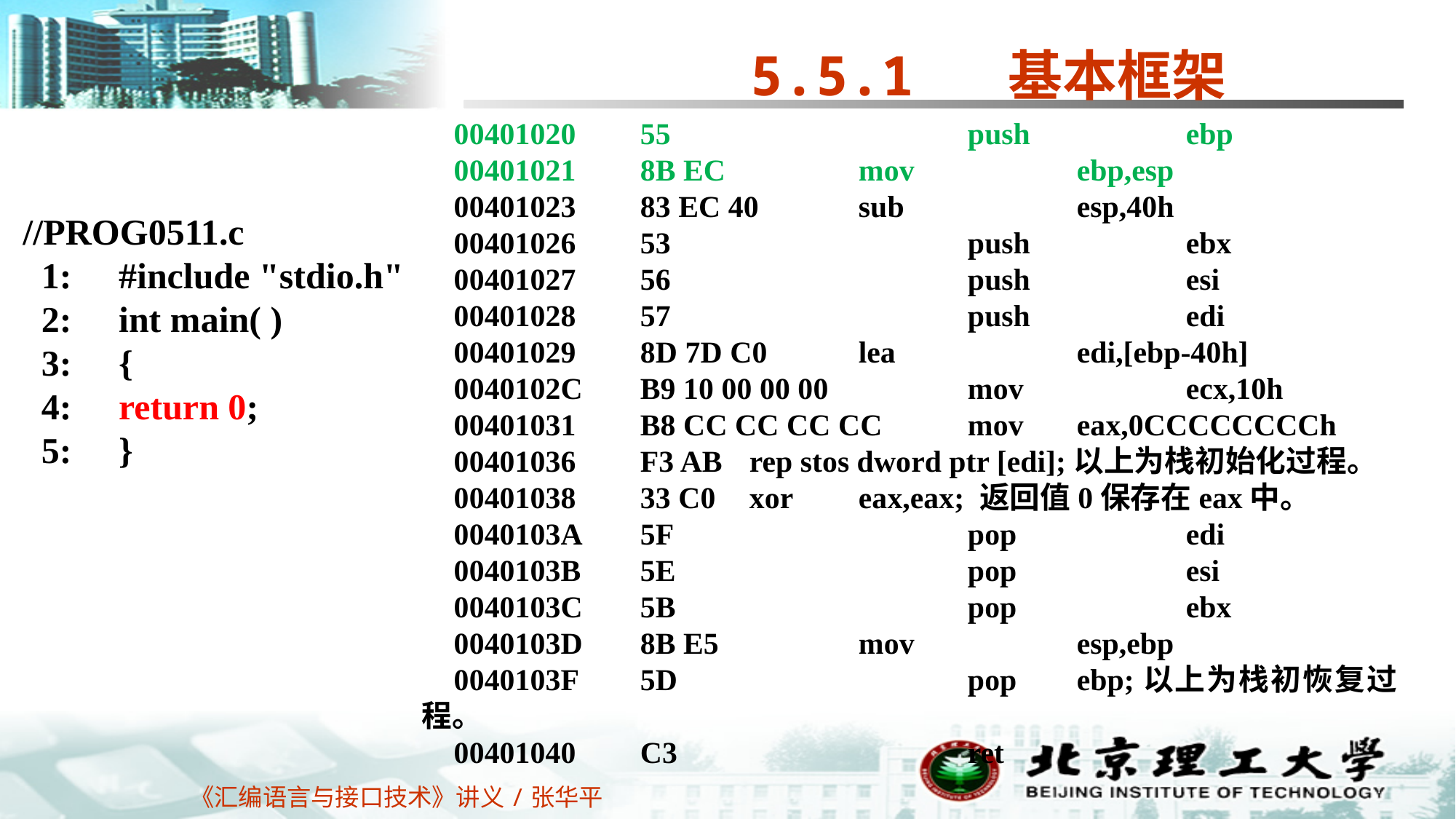

5.5.1   基本框架
00401020	55			push		ebp
00401021	8B EC		mov		ebp,esp
00401023	83 EC 40	sub		esp,40h
00401026	53			push		ebx
00401027	56			push		esi
00401028	57			push		edi
00401029	8D 7D C0	lea		edi,[ebp-40h]
0040102C	B9 10 00 00 00		mov		ecx,10h
00401031	B8 CC CC CC CC	mov	eax,0CCCCCCCCh
00401036	F3 AB	rep stos dword ptr [edi];以上为栈初始化过程。
00401038	33 C0	xor	eax,eax; 返回值0保存在eax中。
0040103A	5F			pop		edi
0040103B	5E			pop		esi
0040103C	5B			pop		ebx
0040103D	8B E5		mov		esp,ebp
0040103F	5D			pop	ebp;以上为栈初恢复过程。
00401040	C3			ret
//PROG0511.c
1:	#include "stdio.h"
2:	int main( )
3:	{
4:	return 0;
5:	}